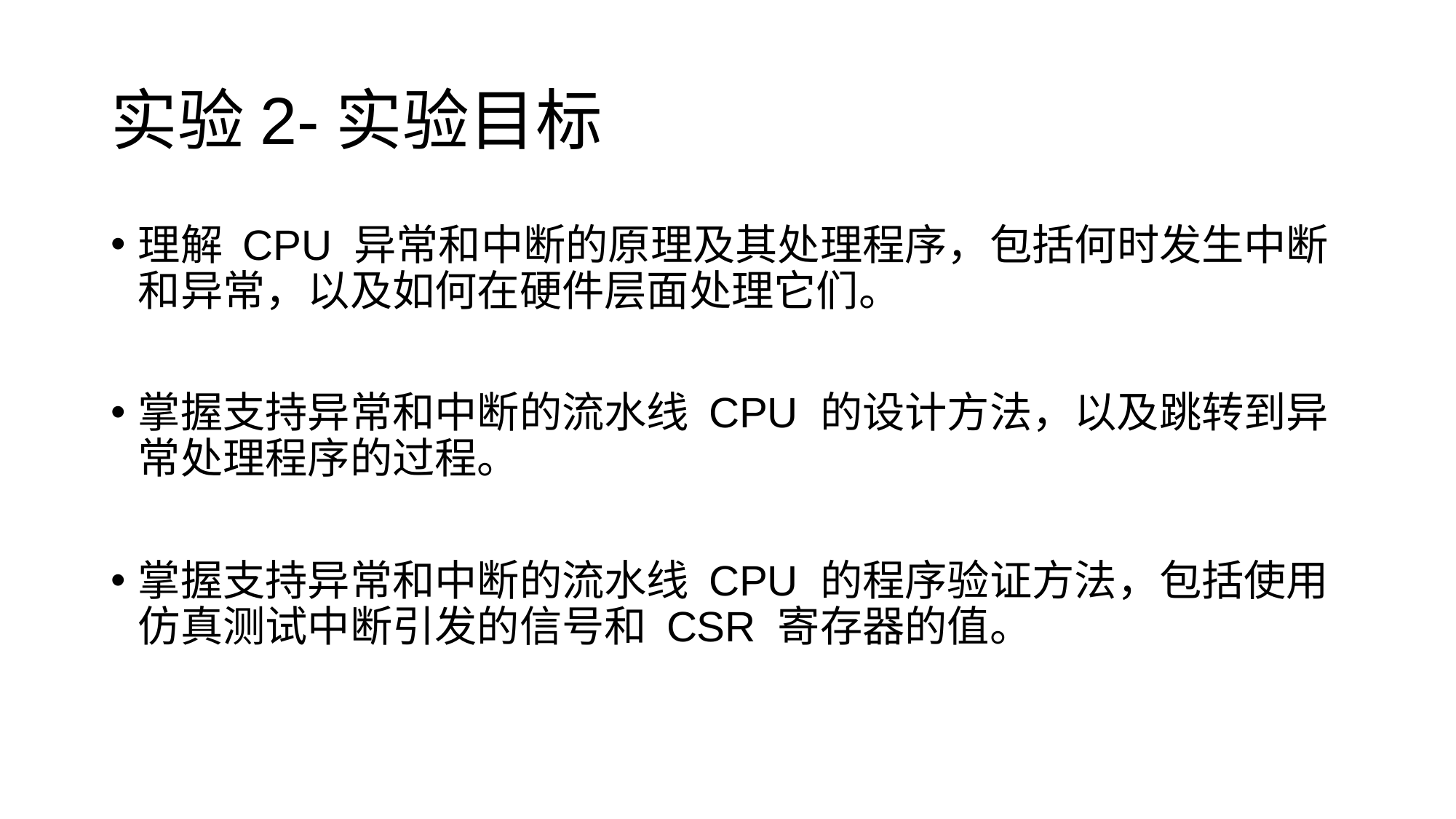

# 实验2-实验目标
理解 CPU 异常和中断的原理及其处理程序，包括何时发生中断和异常，以及如何在硬件层面处理它们。

掌握支持异常和中断的流水线 CPU 的设计方法，以及跳转到异常处理程序的过程。

掌握支持异常和中断的流水线 CPU 的程序验证方法，包括使用仿真测试中断引发的信号和 CSR 寄存器的值。